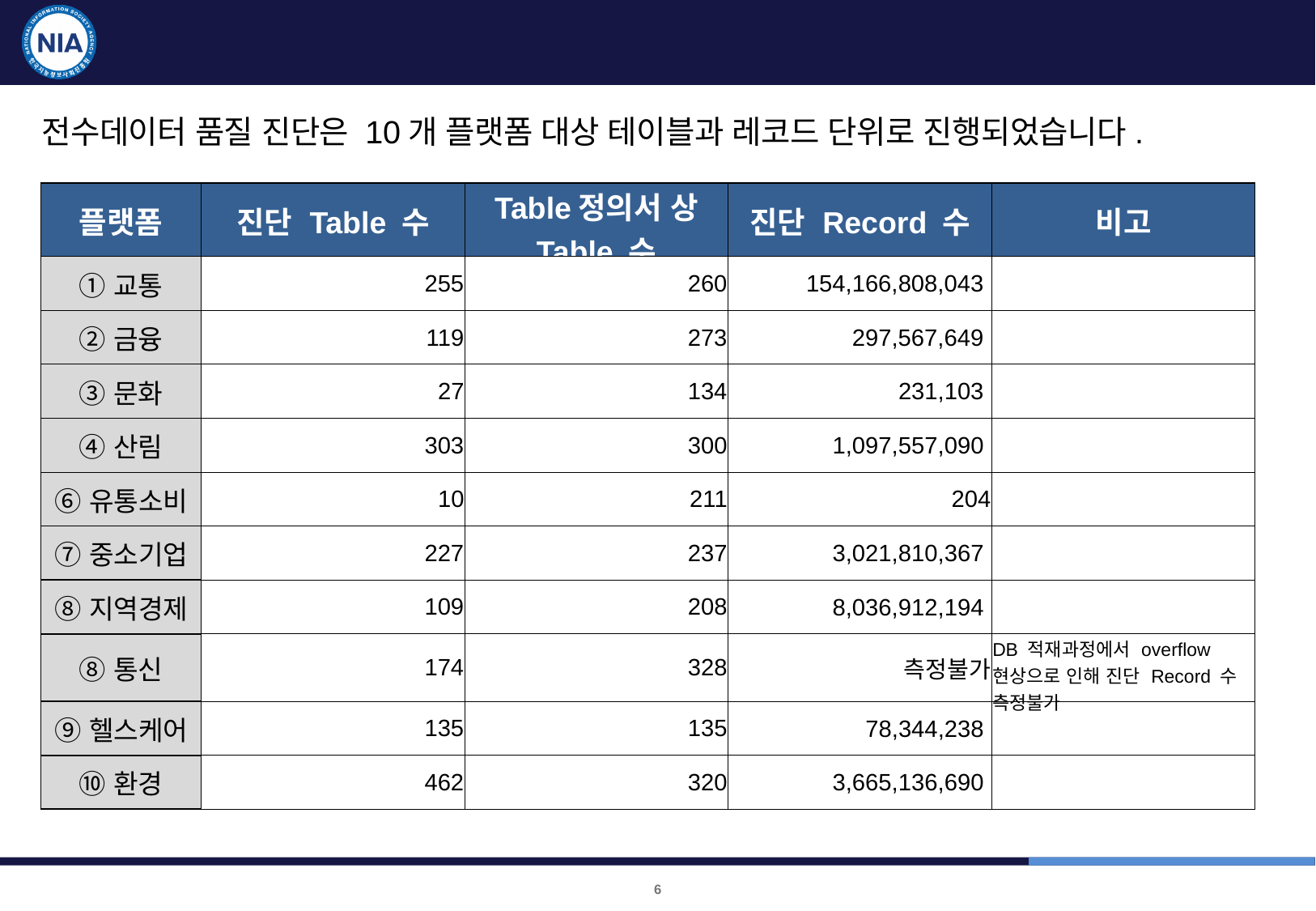

2차 품질진단 : 전수데이터 진단 개괄
전수데이터 품질 진단은 10개 플랫폼 대상 테이블과 레코드 단위로 진행되었습니다.
| 플랫폼 | 진단 Table 수 | Table정의서 상 Table 수 | 진단 Record 수 | 비고 |
| --- | --- | --- | --- | --- |
| ①교통 | 255 | 260 | 154,166,808,043 |  |
| ②금융 | 119 | 273 | 297,567,649 |  |
| ③문화 | 27 | 134 | 231,103 |  |
| ④산림 | 303 | 300 | 1,097,557,090 |  |
| ⑥유통소비 | 10 | 211 | 204 |  |
| ⑦중소기업 | 227 | 237 | 3,021,810,367 |  |
| ⑧지역경제 | 109 | 208 | 8,036,912,194 |  |
| ⑧통신 | 174 | 328 | 측정불가 | DB 적재과정에서 overflow 현상으로 인해 진단 Record 수 측정불가 |
| ⑨헬스케어 | 135 | 135 | 78,344,238 |  |
| ⑩환경 | 462 | 320 | 3,665,136,690 |  |